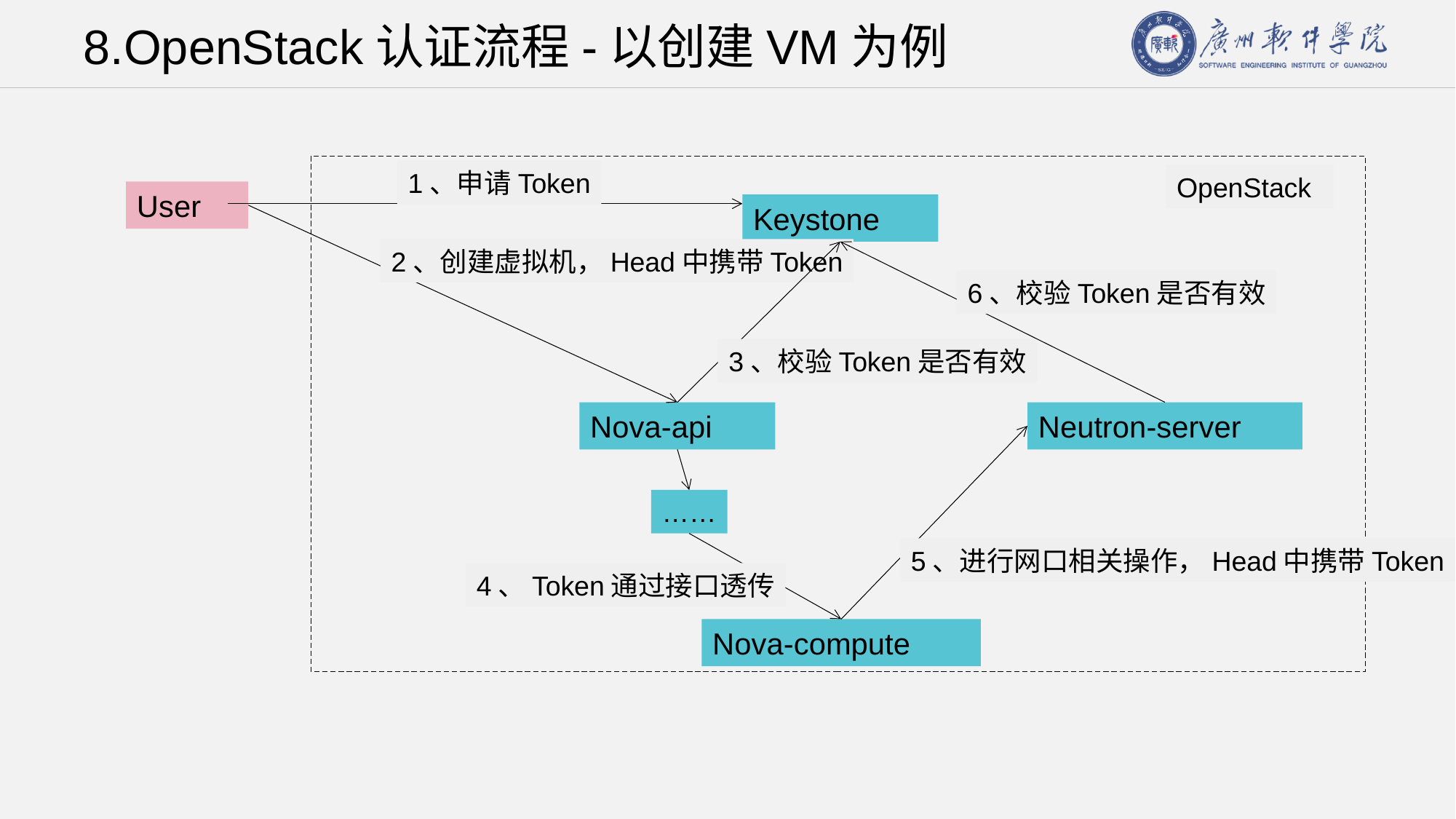

# 8.OpenStack认证流程-以创建VM为例

1、申请Token
OpenStack
User
Keystone
2、创建虚拟机，Head中携带Token
6、校验Token是否有效
3、校验Token是否有效
Nova-api
Neutron-server
……
5、进行网口相关操作，Head中携带Token
4、Token通过接口透传
Nova-compute